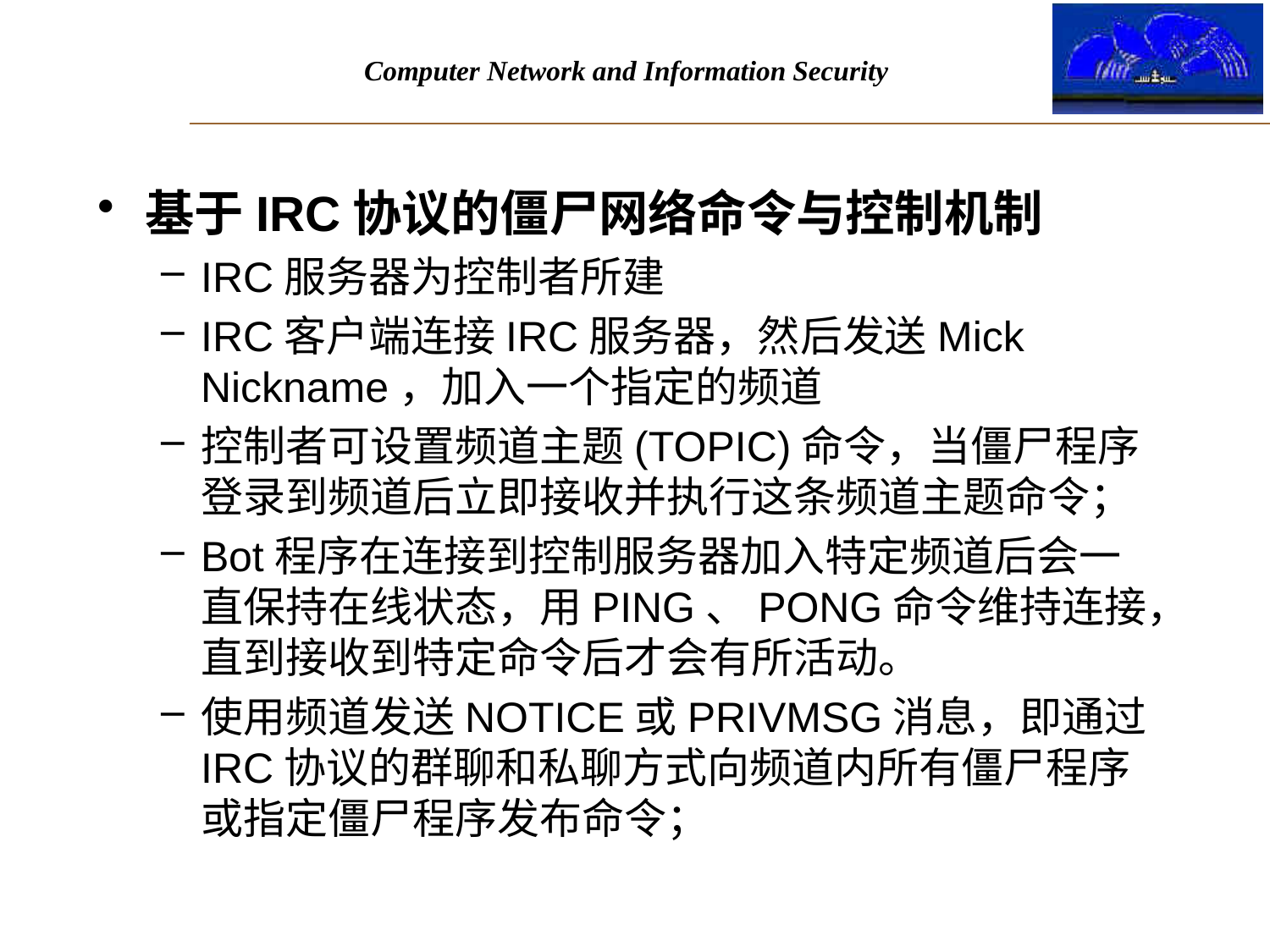

#
基于IRC协议的僵尸网络命令与控制机制
IRC服务器为控制者所建
IRC客户端连接IRC服务器，然后发送Mick Nickname，加入一个指定的频道
控制者可设置频道主题(TOPIC)命令，当僵尸程序登录到频道后立即接收并执行这条频道主题命令；
Bot程序在连接到控制服务器加入特定频道后会一直保持在线状态，用PING、PONG命令维持连接，直到接收到特定命令后才会有所活动。
使用频道发送NOTICE或PRIVMSG消息，即通过IRC协议的群聊和私聊方式向频道内所有僵尸程序或指定僵尸程序发布命令；